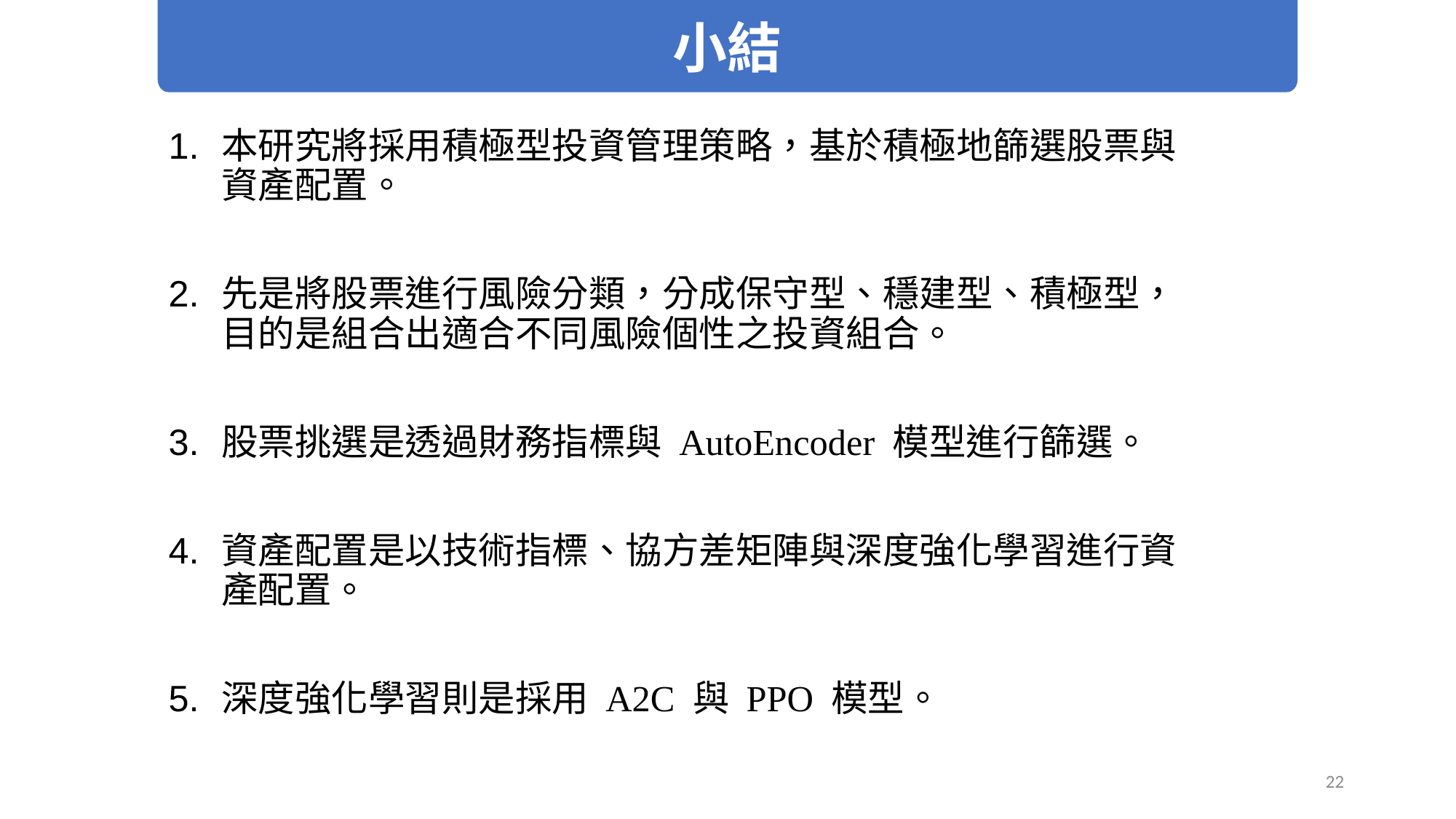

小結
本研究將採用積極型投資管理策略，基於積極地篩選股票與資產配置。

先是將股票進行風險分類，分成保守型、穩建型、積極型，目的是組合出適合不同風險個性之投資組合。

股票挑選是透過財務指標與 AutoEncoder 模型進行篩選。

資產配置是以技術指標、協方差矩陣與深度強化學習進行資產配置。

深度強化學習則是採用 A2C 與 PPO 模型。
22